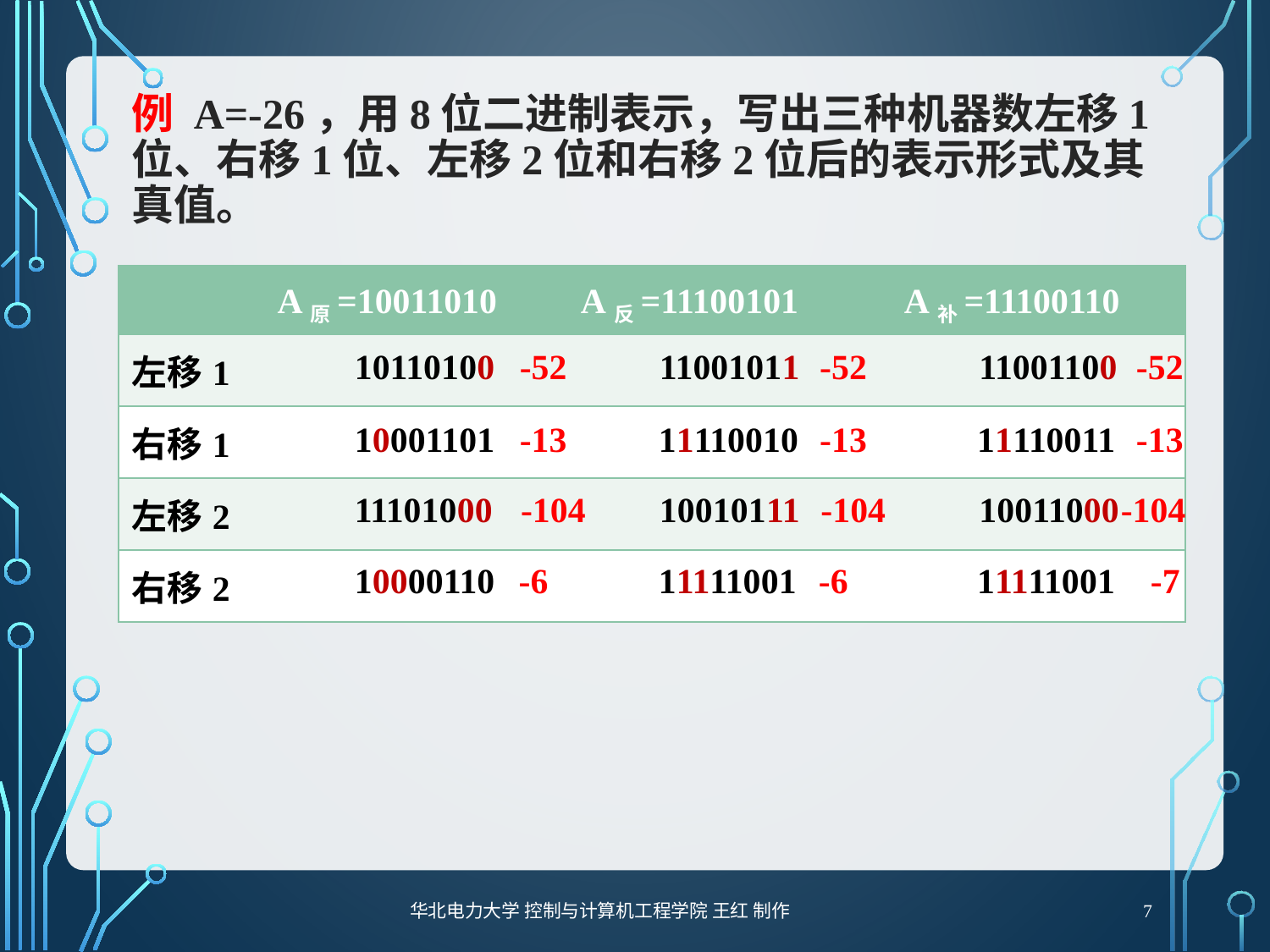

# 例 A=-26，用8位二进制表示，写出三种机器数左移1位、右移1位、左移2位和右移2位后的表示形式及其真值。
|  | A原=10011010 | A反=11100101 | A补=11100110 |
| --- | --- | --- | --- |
| 左移1 |  |  |  |
| 右移1 |  |  |  |
| 左移2 |  |  |  |
| 右移2 |  |  |  |
10110100
-52
11001011
-52
11001100
-52
10001101
-13
11110010
-13
11110011
-13
11101000
-104
10010111
-104
10011000
-104
10000110
-6
11111001
-6
11111001
-7
7
华北电力大学 控制与计算机工程学院 王红 制作